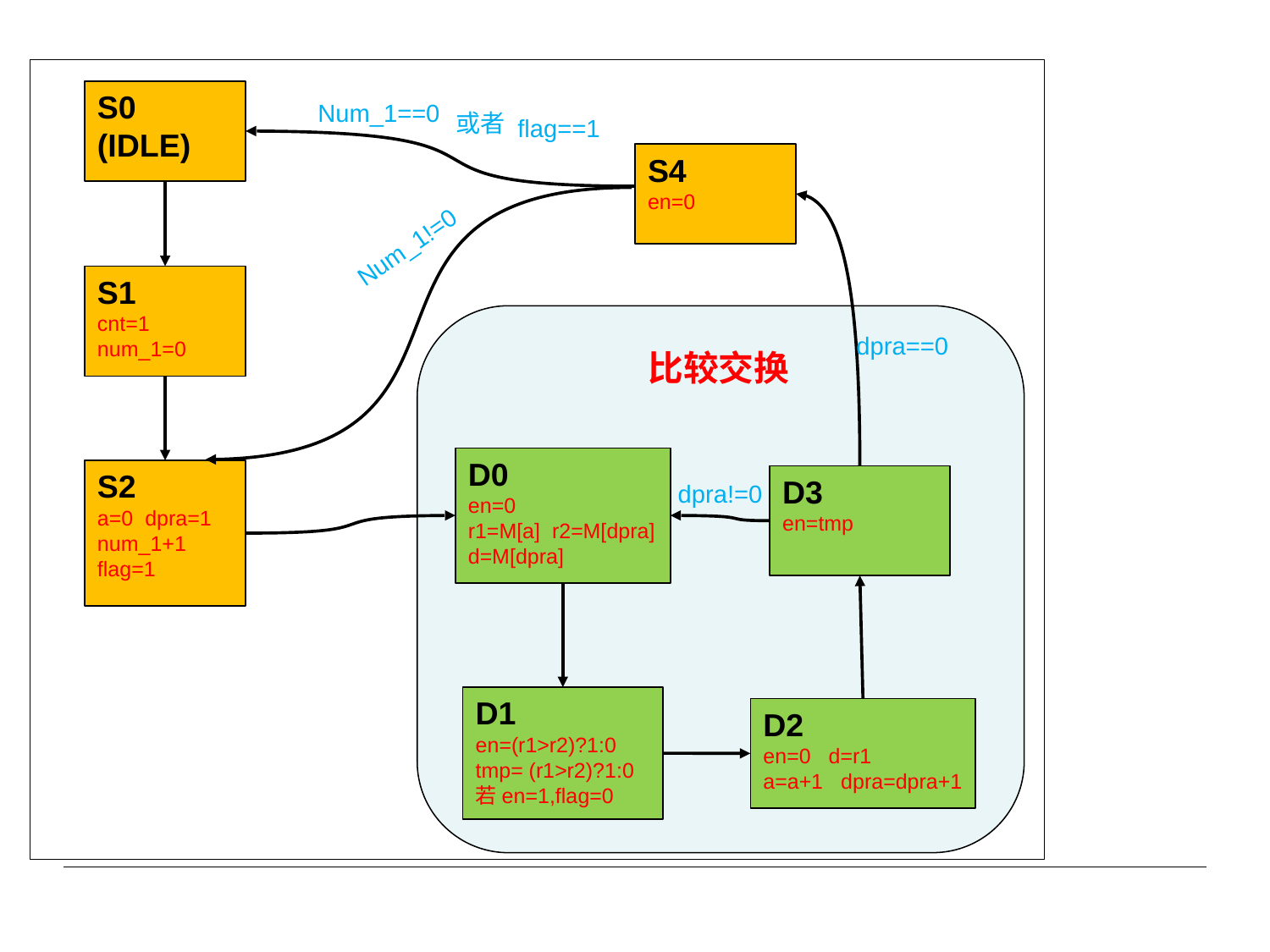

S0
(IDLE)

Num_1==0
或者
flag==1
S4
en=0

Num_1!=0
S1
cnt=1
num_1=0

dpra==0
比较交换
D0
en=0
r1=M[a]  r2=M[dpra]
d=M[dpra]

S2
a=0  dpra=1
num_1+1
flag=1

D3
en=tmp

dpra!=0
D1
en=(r1>r2)?1:0
tmp= (r1>r2)?1:0
若en=1,flag=0

D2
en=0   d=r1
a=a+1   dpra=dpra+1